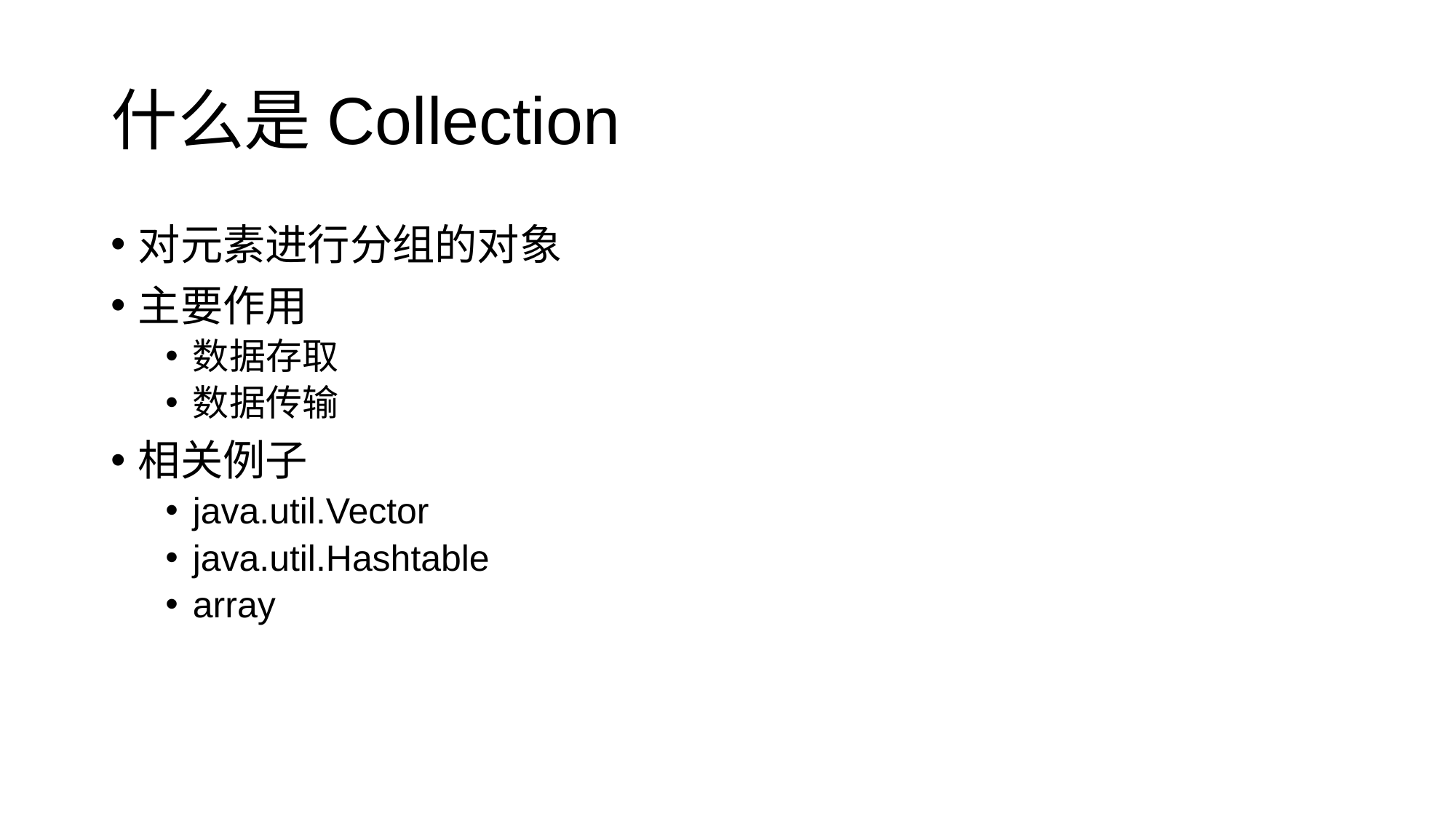

# 什么是Collection
对元素进行分组的对象
主要作用
数据存取
数据传输
相关例子
java.util.Vector
java.util.Hashtable
array